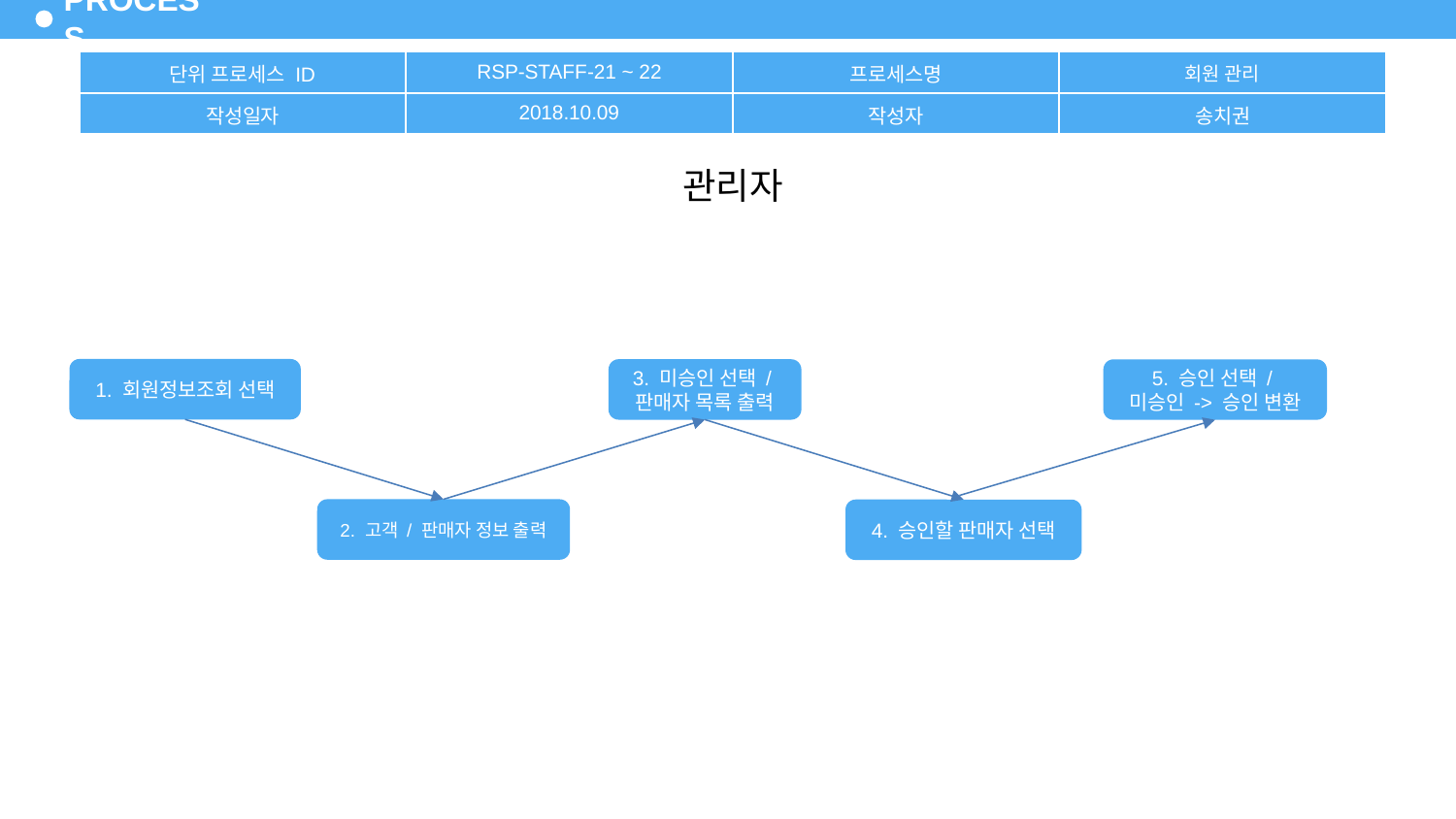

# PROCESS
| 단위 프로세스 ID | RSP-STAFF-21 ~ 22 | 프로세스명 | 회원 관리 |
| --- | --- | --- | --- |
| 작성일자 | 2018.10.09 | 작성자 | 송치권 |
관리자
1. 회원정보조회 선택
3. 미승인 선택 /
판매자 목록 출력
5. 승인 선택 /
미승인 -> 승인 변환
2. 고객 / 판매자 정보 출력
4. 승인할 판매자 선택